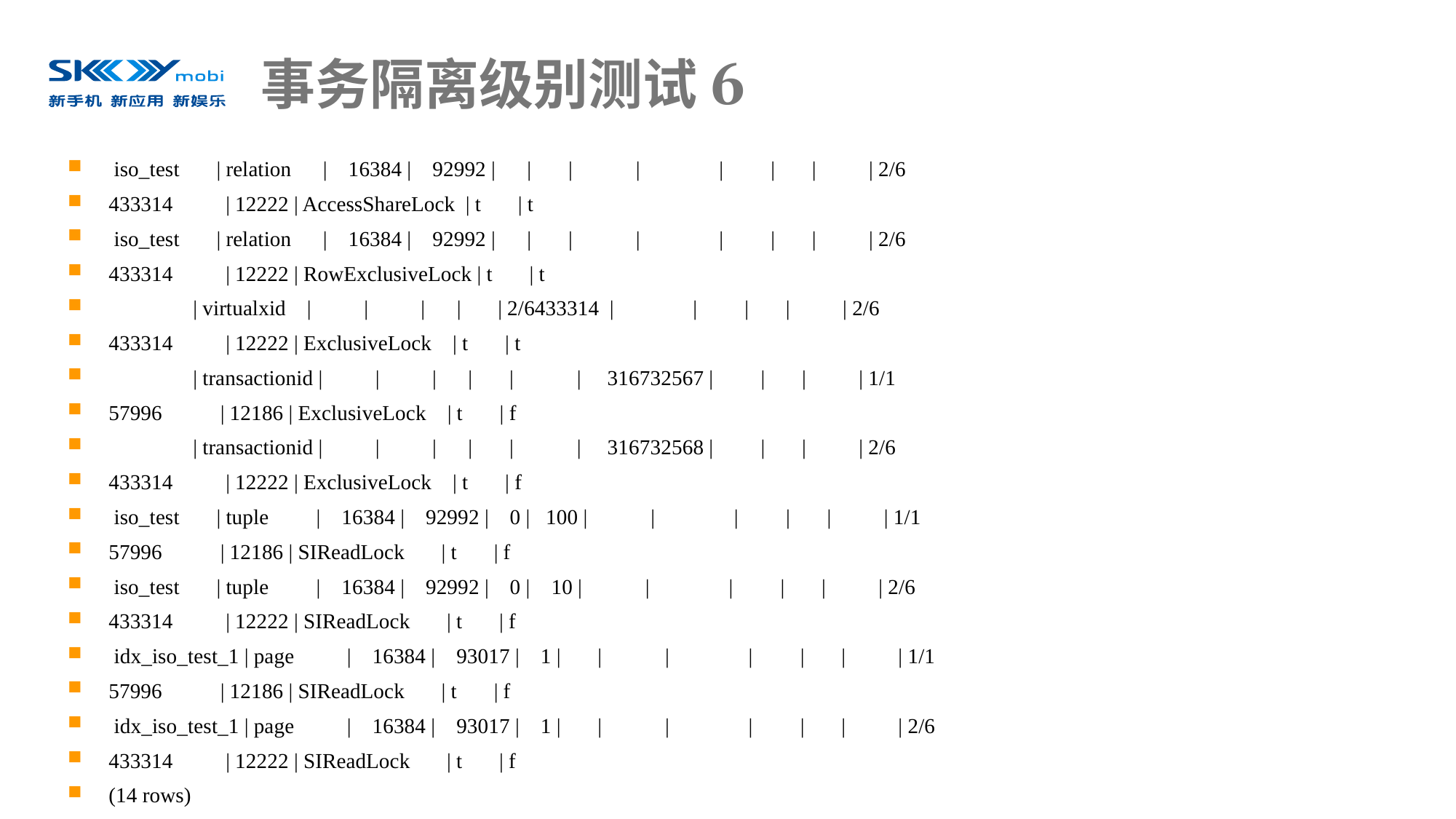

# 事务隔离级别测试6
 iso_test       | relation      |    16384 |    92992 |      |       |            |               |         |       |          | 2/6
433314          | 12222 | AccessShareLock  | t       | t
 iso_test       | relation      |    16384 |    92992 |      |       |            |               |         |       |          | 2/6
433314          | 12222 | RowExclusiveLock | t       | t
                | virtualxid    |          |          |      |       | 2/6433314  |               |         |       |          | 2/6
433314          | 12222 | ExclusiveLock    | t       | t
                | transactionid |          |          |      |       |            |     316732567 |         |       |          | 1/1
57996           | 12186 | ExclusiveLock    | t       | f
                | transactionid |          |          |      |       |            |     316732568 |         |       |          | 2/6
433314          | 12222 | ExclusiveLock    | t       | f
 iso_test       | tuple         |    16384 |    92992 |    0 |   100 |            |               |         |       |          | 1/1
57996           | 12186 | SIReadLock       | t       | f
 iso_test       | tuple         |    16384 |    92992 |    0 |    10 |            |               |         |       |          | 2/6
433314          | 12222 | SIReadLock       | t       | f
 idx_iso_test_1 | page          |    16384 |    93017 |    1 |       |            |               |         |       |          | 1/1
57996           | 12186 | SIReadLock       | t       | f
 idx_iso_test_1 | page          |    16384 |    93017 |    1 |       |            |               |         |       |          | 2/6
433314          | 12222 | SIReadLock       | t       | f
(14 rows)